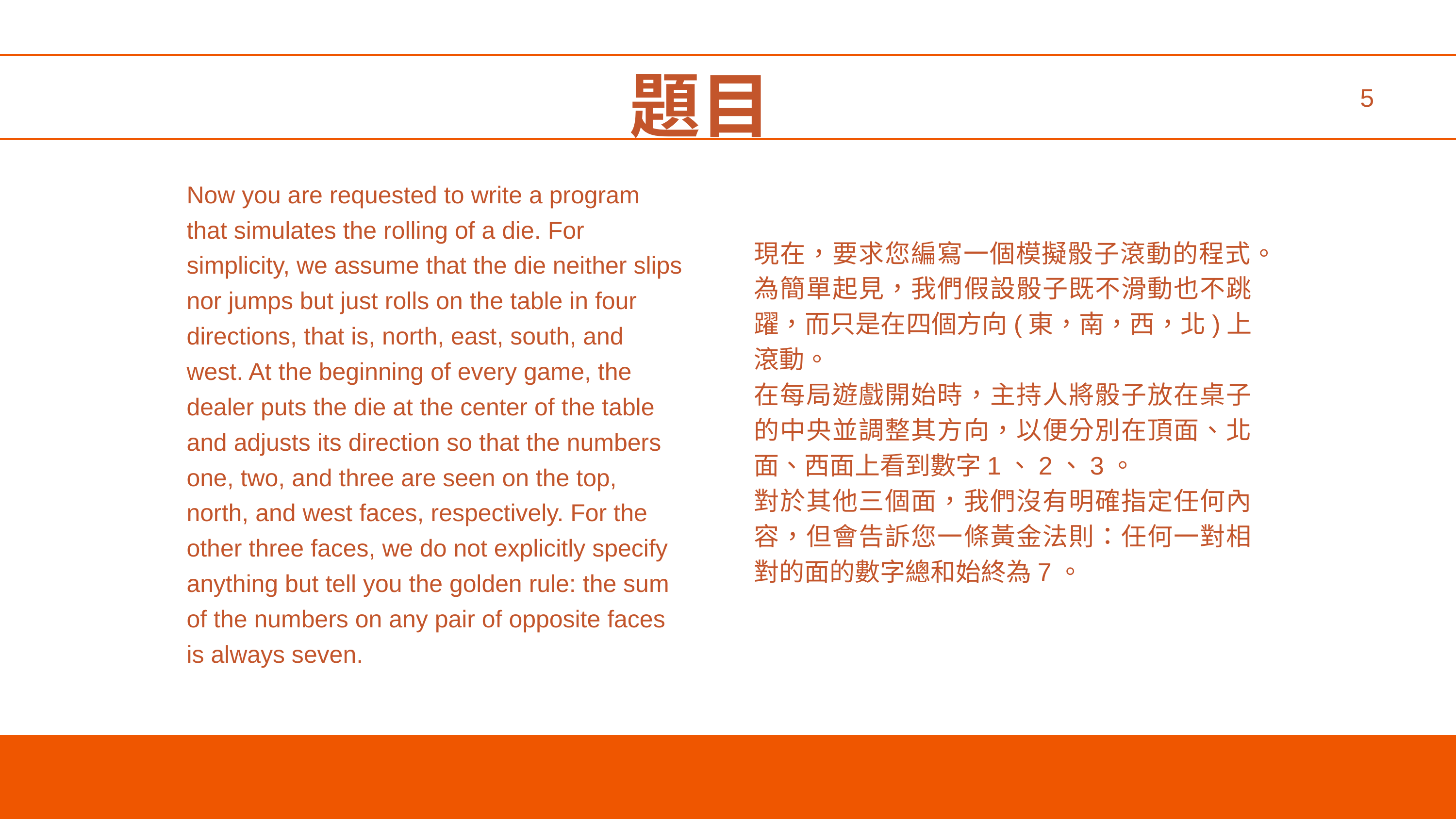

題目

5
Now you are requested to write a program that simulates the rolling of a die. For simplicity, we assume that the die neither slips nor jumps but just rolls on the table in four directions, that is, north, east, south, and west. At the beginning of every game, the dealer puts the die at the center of the table and adjusts its direction so that the numbers one, two, and three are seen on the top, north, and west faces, respectively. For the other three faces, we do not explicitly specify anything but tell you the golden rule: the sum of the numbers on any pair of opposite faces is always seven.
現在，要求您編寫一個模擬骰子滾動的程式。
為簡單起見，我們假設骰子既不滑動也不跳躍，而只是在四個方向(東，南，西，北)上滾動。
在每局遊戲開始時，主持人將骰子放在桌子的中央並調整其方向，以便分別在頂面、北面、西面上看到數字1、2、3。
對於其他三個面，我們沒有明確指定任何內容，但會告訴您一條黃金法則：任何一對相對的面的數字總和始終為7。